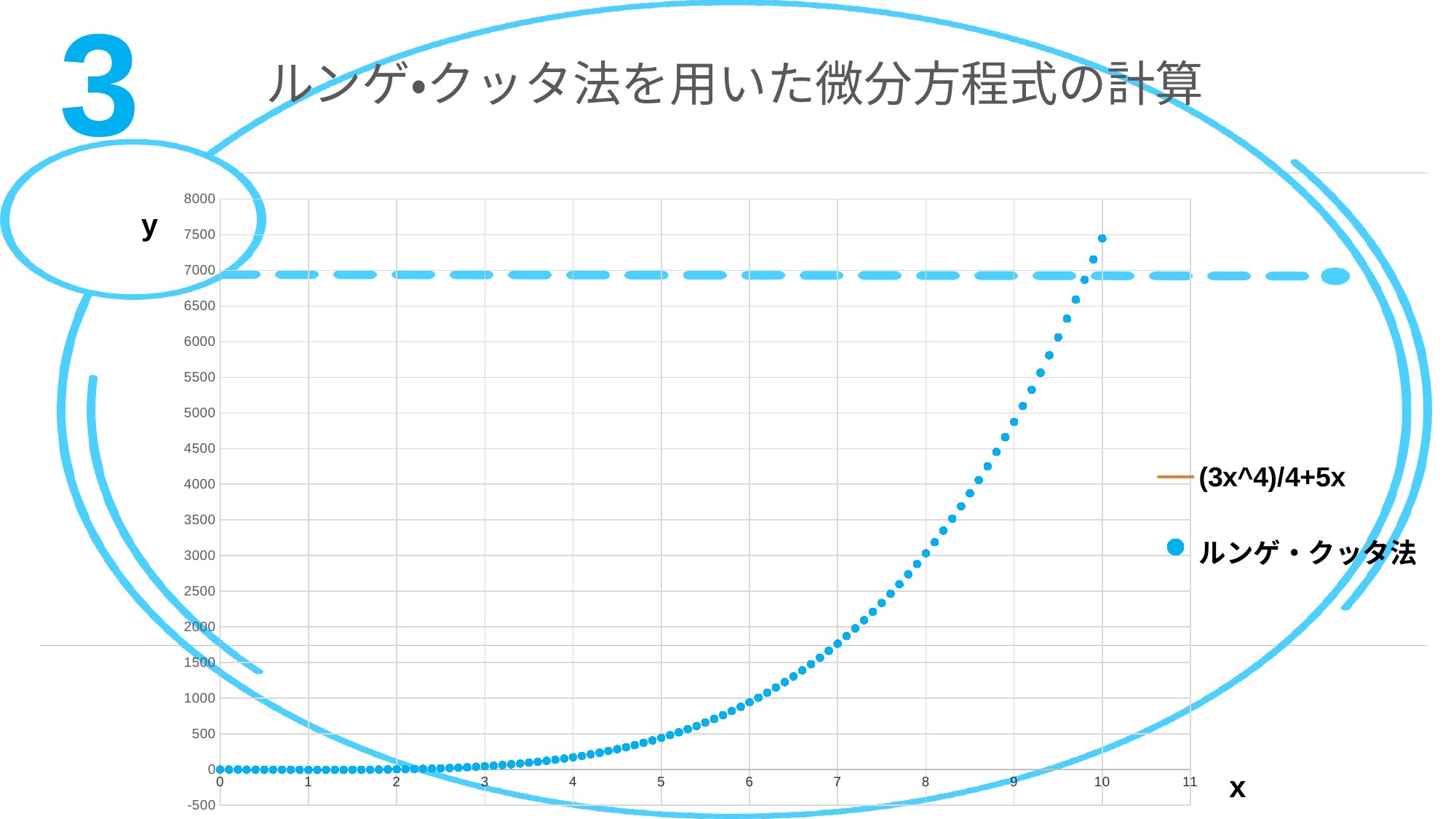

3
# ルンゲ・クッタ法を用いた微分方程式の計算

### Chart

| Category |  |  |
|---|---|---|